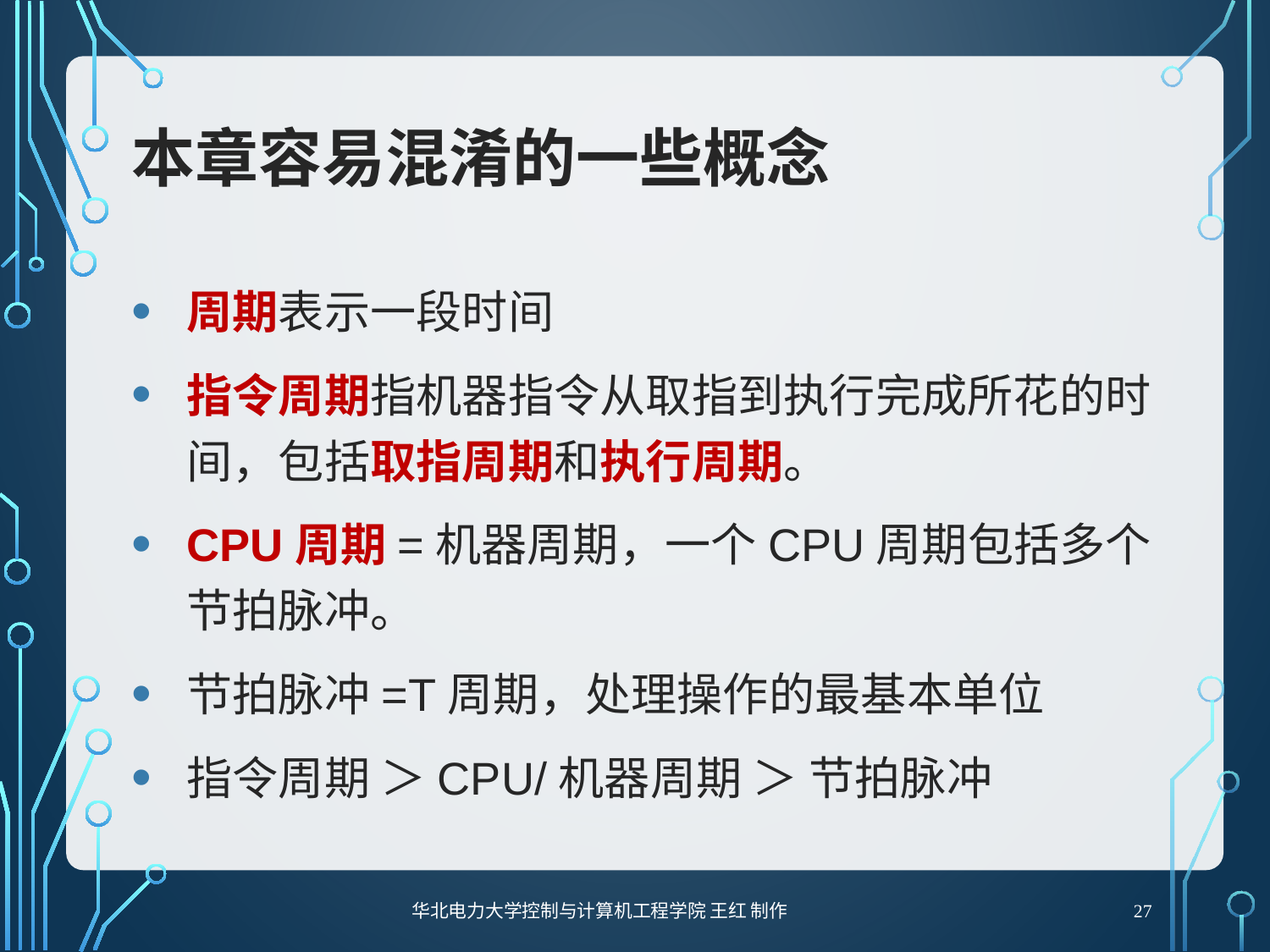

# 本章容易混淆的一些概念
周期表示一段时间
指令周期指机器指令从取指到执行完成所花的时间，包括取指周期和执行周期。
CPU周期=机器周期，一个CPU周期包括多个节拍脉冲。
节拍脉冲=T周期，处理操作的最基本单位
指令周期 ＞CPU/机器周期 ＞ 节拍脉冲
27
华北电力大学控制与计算机工程学院 王红 制作